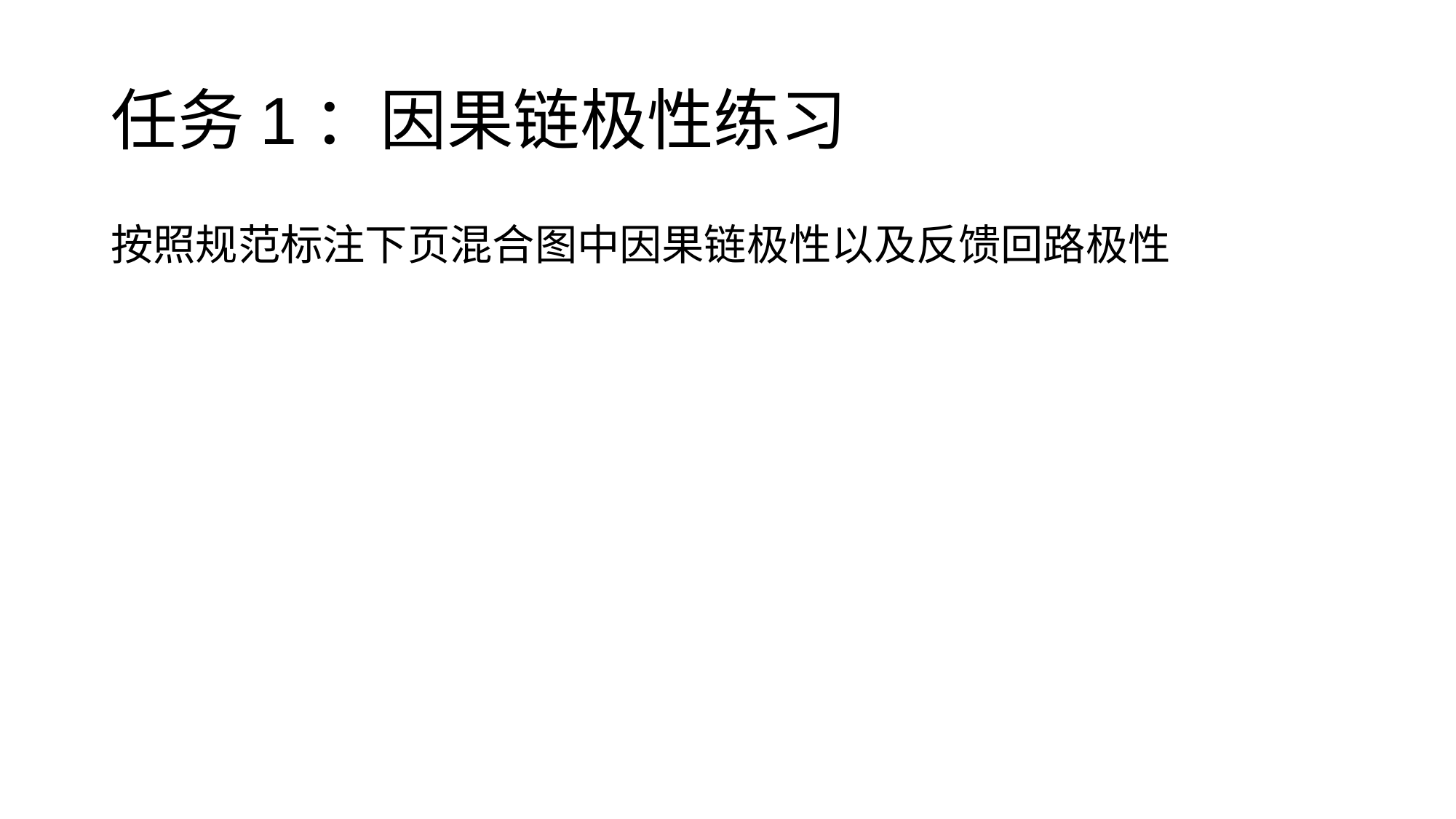

# 任务1：因果链极性练习
按照规范标注下页混合图中因果链极性以及反馈回路极性